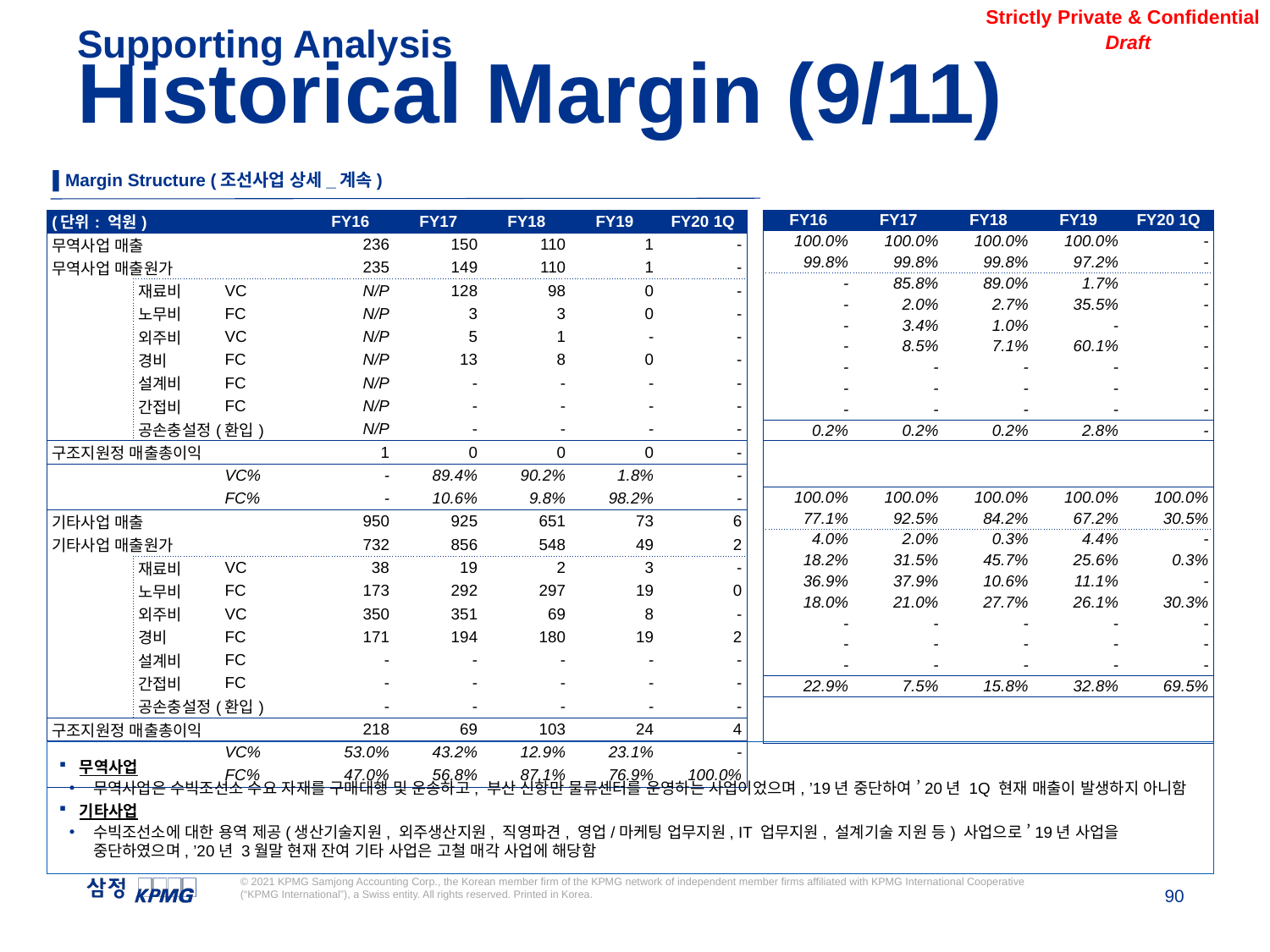

Supporting Analysis
Historical Margin (9/11)
▌Margin Structure (조선사업 상세_계속)

| (단위: 억원) |  |  | FY16 | FY17 | FY18 | FY19 | FY20 1Q |
| --- | --- | --- | --- | --- | --- | --- | --- |
| 무역사업 매출 |  |  | 236 | 150 | 110 | 1 | - |
| 무역사업 매출원가 |  |  | 235 | 149 | 110 | 1 | - |
|  | 재료비 | VC | N/P | 128 | 98 | 0 | - |
|  | 노무비 | FC | N/P | 3 | 3 | 0 | - |
|  | 외주비 | VC | N/P | 5 | 1 | - | - |
|  | 경비 | FC | N/P | 13 | 8 | 0 | - |
|  | 설계비 | FC | N/P | - | - | - | - |
|  | 간접비 | FC | N/P | - | - | - | - |
|  | 공손충설정(환입) |  | N/P | - | - | - | - |
| 구조지원정 매출총이익 |  |  | 1 | 0 | 0 | 0 | - |
|  |  | VC% | - | 89.4% | 90.2% | 1.8% | - |
|  |  | FC% | - | 10.6% | 9.8% | 98.2% | - |
| 기타사업 매출 |  |  | 950 | 925 | 651 | 73 | 6 |
| 기타사업 매출원가 |  |  | 732 | 856 | 548 | 49 | 2 |
|  | 재료비 | VC | 38 | 19 | 2 | 3 | - |
|  | 노무비 | FC | 173 | 292 | 297 | 19 | 0 |
|  | 외주비 | VC | 350 | 351 | 69 | 8 | - |
|  | 경비 | FC | 171 | 194 | 180 | 19 | 2 |
|  | 설계비 | FC | - | - | - | - | - |
|  | 간접비 | FC | - | - | - | - | - |
|  | 공손충설정(환입) |  | - | - | - | - | - |
| 구조지원정 매출총이익 |  |  | 218 | 69 | 103 | 24 | 4 |
|  |  | VC% | 53.0% | 43.2% | 12.9% | 23.1% | - |
|  |  | FC% | 47.0% | 56.8% | 87.1% | 76.9% | 100.0% |
| FY16 | FY17 | FY18 | FY19 | FY20 1Q |
| --- | --- | --- | --- | --- |
| 100.0% | 100.0% | 100.0% | 100.0% | - |
| 99.8% | 99.8% | 99.8% | 97.2% | - |
| - | 85.8% | 89.0% | 1.7% | - |
| - | 2.0% | 2.7% | 35.5% | - |
| - | 3.4% | 1.0% | - | - |
| - | 8.5% | 7.1% | 60.1% | - |
| - | - | - | - | - |
| - | - | - | - | - |
| - | - | - | - | - |
| 0.2% | 0.2% | 0.2% | 2.8% | - |
|  |  |  |  |  |
|  |  |  |  |  |
| 100.0% | 100.0% | 100.0% | 100.0% | 100.0% |
| 77.1% | 92.5% | 84.2% | 67.2% | 30.5% |
| 4.0% | 2.0% | 0.3% | 4.4% | - |
| 18.2% | 31.5% | 45.7% | 25.6% | 0.3% |
| 36.9% | 37.9% | 10.6% | 11.1% | - |
| 18.0% | 21.0% | 27.7% | 26.1% | 30.3% |
| - | - | - | - | - |
| - | - | - | - | - |
| - | - | - | - | - |
| 22.9% | 7.5% | 15.8% | 32.8% | 69.5% |
|  |  |  |  |  |
|  |  |  |  |  |
무역사업
무역사업은 수빅조선소 수요 자재를 구매대행 및 운송하고, 부산 신항만 물류센터를 운영하는 사업이었으며, ’19년 중단하여 ’20년 1Q 현재 매출이 발생하지 아니함
기타사업
수빅조선소에 대한 용역 제공(생산기술지원, 외주생산지원, 직영파견, 영업/마케팅 업무지원, IT 업무지원, 설계기술 지원 등) 사업으로 ’19년 사업을 중단하였으며, ’20년 3월말 현재 잔여 기타 사업은 고철 매각 사업에 해당함